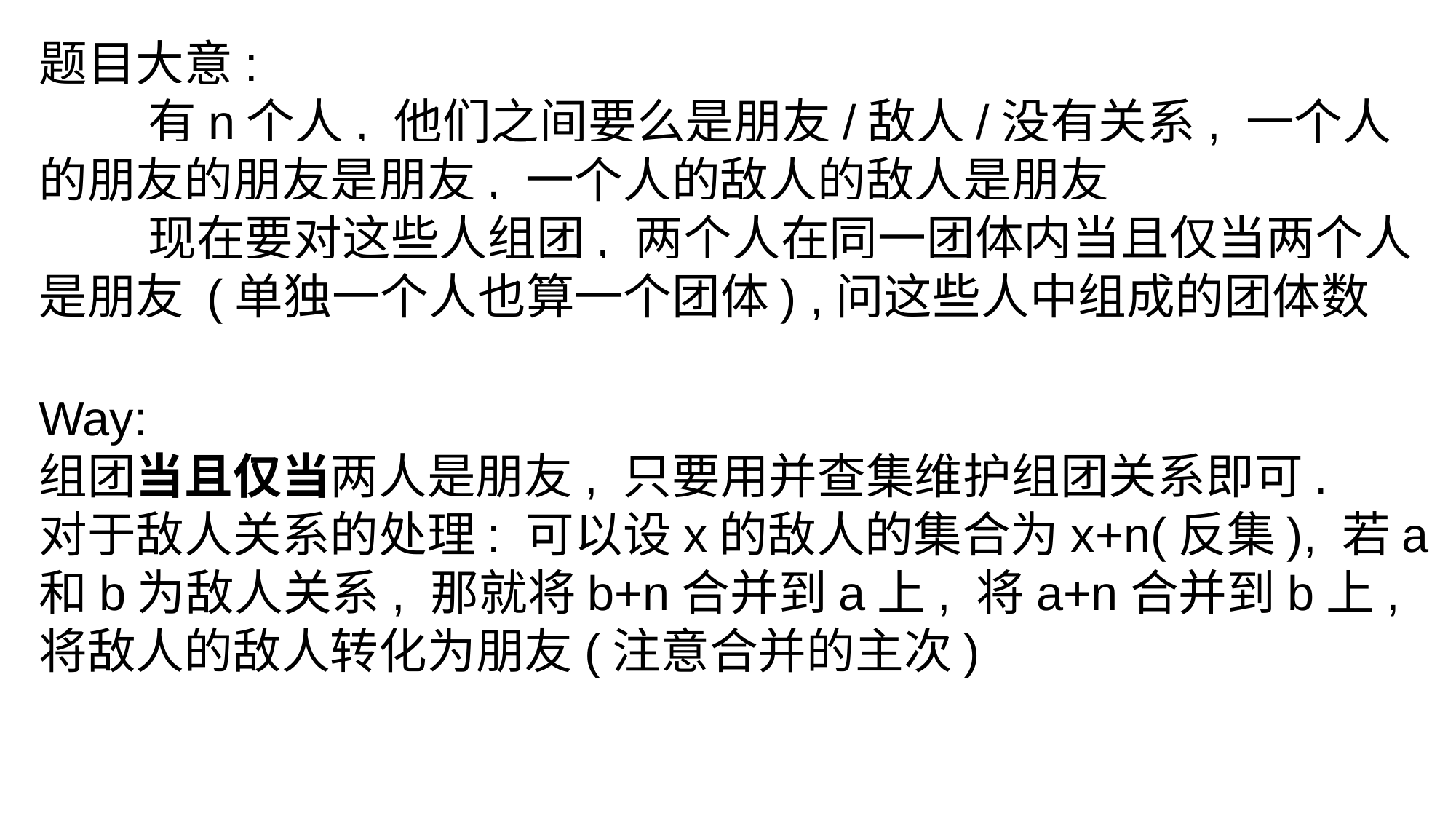

题目大意:
	有n个人, 他们之间要么是朋友/敌人/没有关系, 一个人的朋友的朋友是朋友, 一个人的敌人的敌人是朋友
	现在要对这些人组团, 两个人在同一团体内当且仅当两个人是朋友 (单独一个人也算一个团体) ,问这些人中组成的团体数
Way:
组团当且仅当两人是朋友, 只要用并查集维护组团关系即可.
对于敌人关系的处理: 可以设x的敌人的集合为x+n(反集), 若a和b为敌人关系, 那就将b+n合并到a上, 将a+n合并到b上, 将敌人的敌人转化为朋友(注意合并的主次)